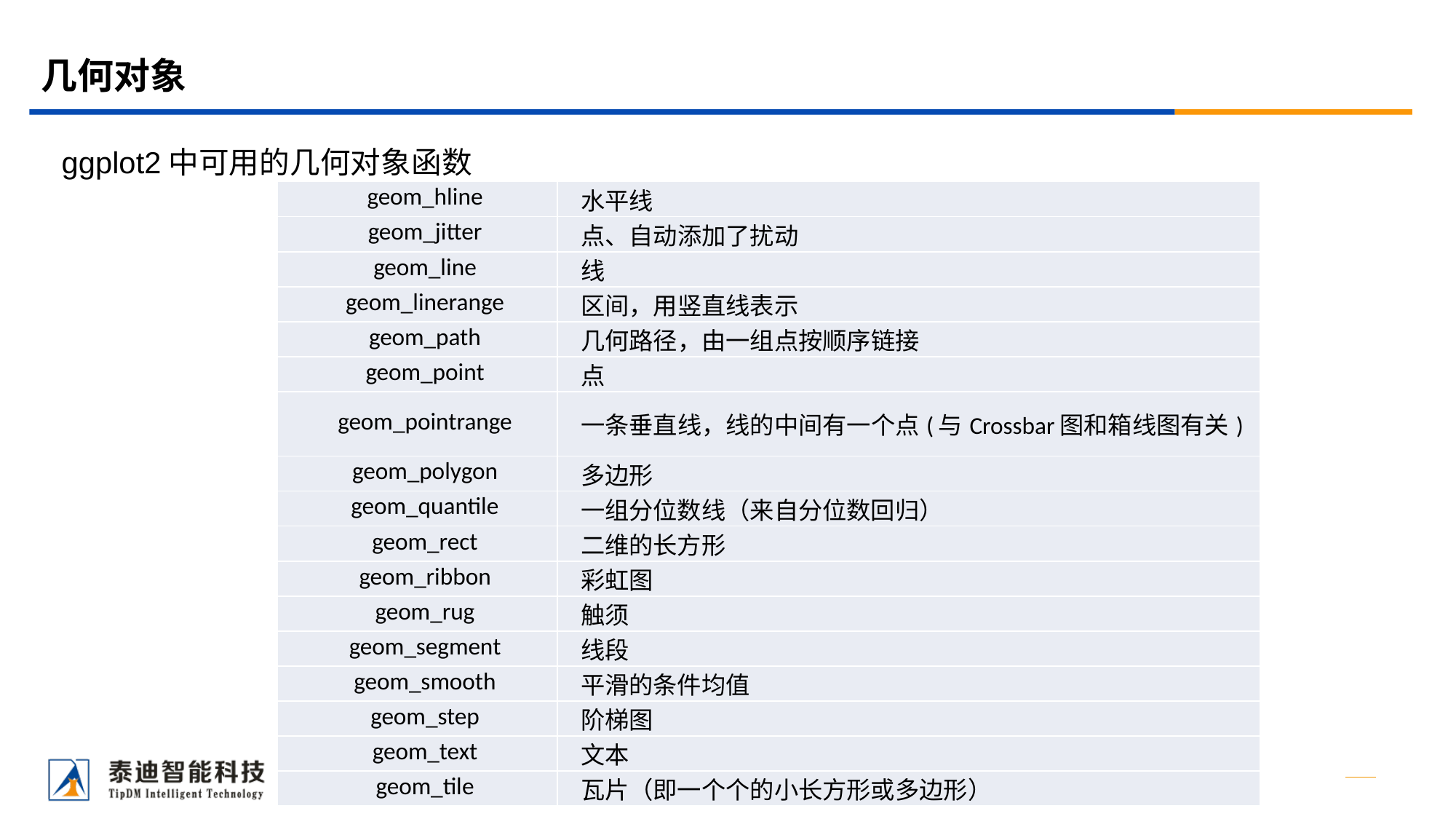

# 几何对象

ggplot2中可用的几何对象函数

| geom\_hline | 水平线 |
| --- | --- |
| geom\_jitter | 点、自动添加了扰动 |
| geom\_line | 线 |
| geom\_linerange | 区间，用竖直线表示 |
| geom\_path | 几何路径，由一组点按顺序链接 |
| geom\_point | 点 |
| geom\_pointrange | 一条垂直线，线的中间有一个点(与Crossbar图和箱线图有关) |
| geom\_polygon | 多边形 |
| geom\_quantile | 一组分位数线（来自分位数回归） |
| geom\_rect | 二维的长方形 |
| geom\_ribbon | 彩虹图 |
| geom\_rug | 触须 |
| geom\_segment | 线段 |
| geom\_smooth | 平滑的条件均值 |
| geom\_step | 阶梯图 |
| geom\_text | 文本 |
| geom\_tile | 瓦片（即一个个的小长方形或多边形） |